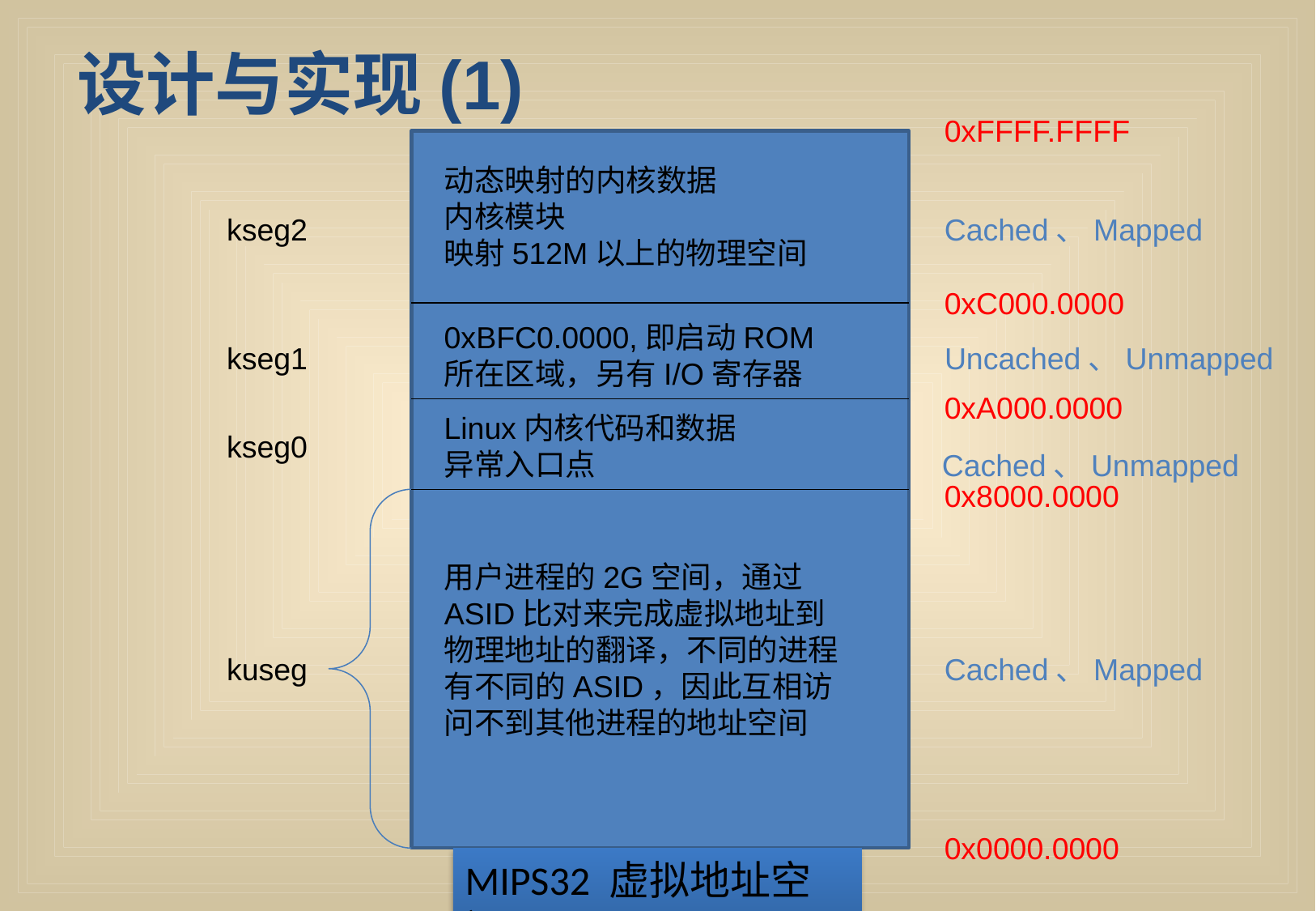

设计与实现(1)
0xFFFF.FFFF

动态映射的内核数据
内核模块
映射512M以上的物理空间
kseg2
Cached、Mapped
0xC000.0000
0xBFC0.0000,即启动ROM所在区域，另有I/O寄存器
kseg1
Uncached、Unmapped
0xA000.0000
Linux内核代码和数据
异常入口点
kseg0
Cached、Unmapped
0x8000.0000

用户进程的2G空间，通过ASID比对来完成虚拟地址到物理地址的翻译，不同的进程有不同的ASID，因此互相访问不到其他进程的地址空间
kuseg
Cached、Mapped
0x0000.0000
MIPS32 虚拟地址空间